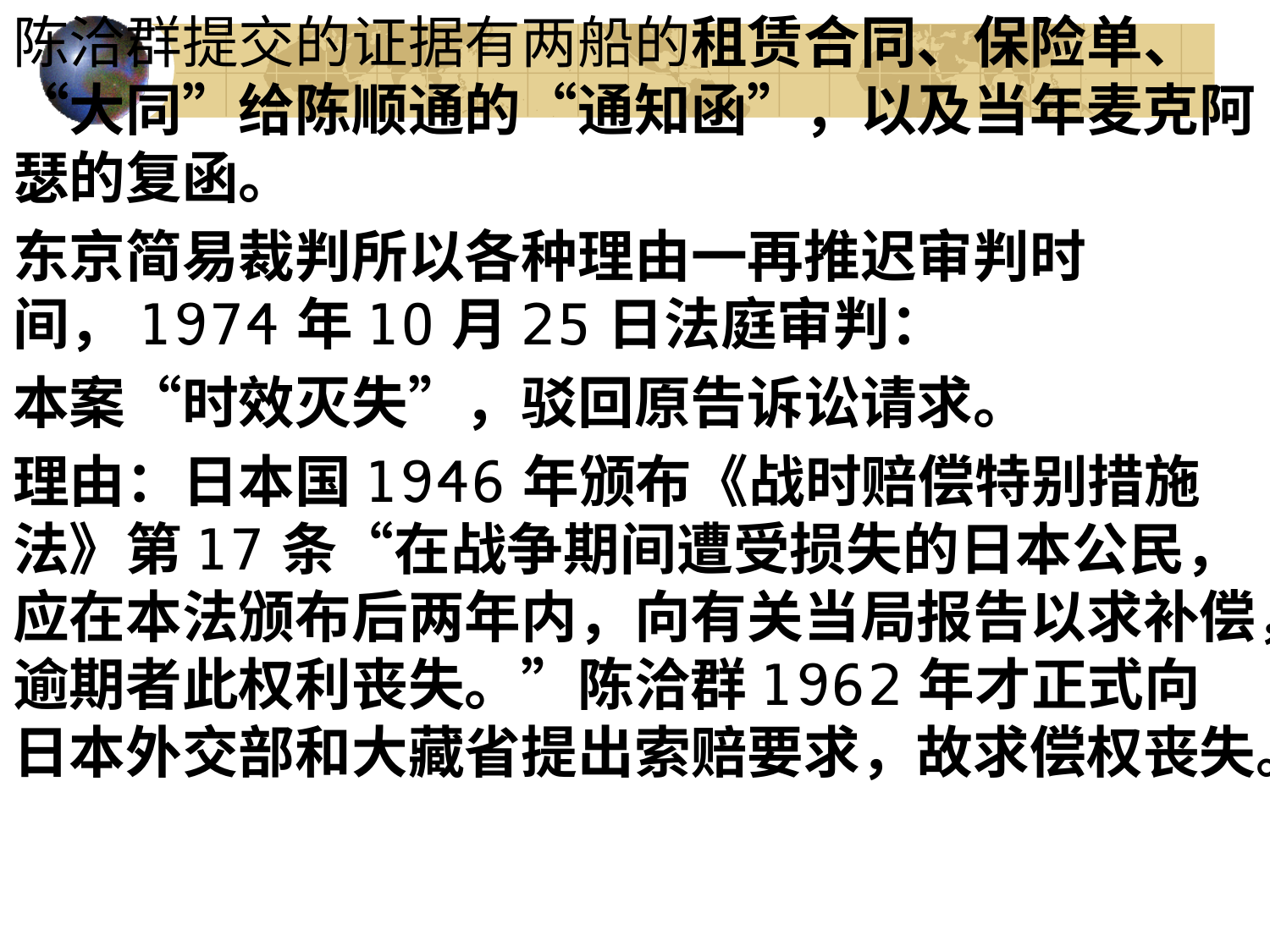

陈洽群提交的证据有两船的租赁合同、保险单、“大同”给陈顺通的“通知函”，以及当年麦克阿瑟的复函。
东京简易裁判所以各种理由一再推迟审判时间，1974年10月25日法庭审判：
本案“时效灭失”，驳回原告诉讼请求。
理由：日本国1946年颁布《战时赔偿特别措施法》第17条“在战争期间遭受损失的日本公民，应在本法颁布后两年内，向有关当局报告以求补偿，逾期者此权利丧失。”陈洽群1962年才正式向日本外交部和大藏省提出索赔要求，故求偿权丧失。